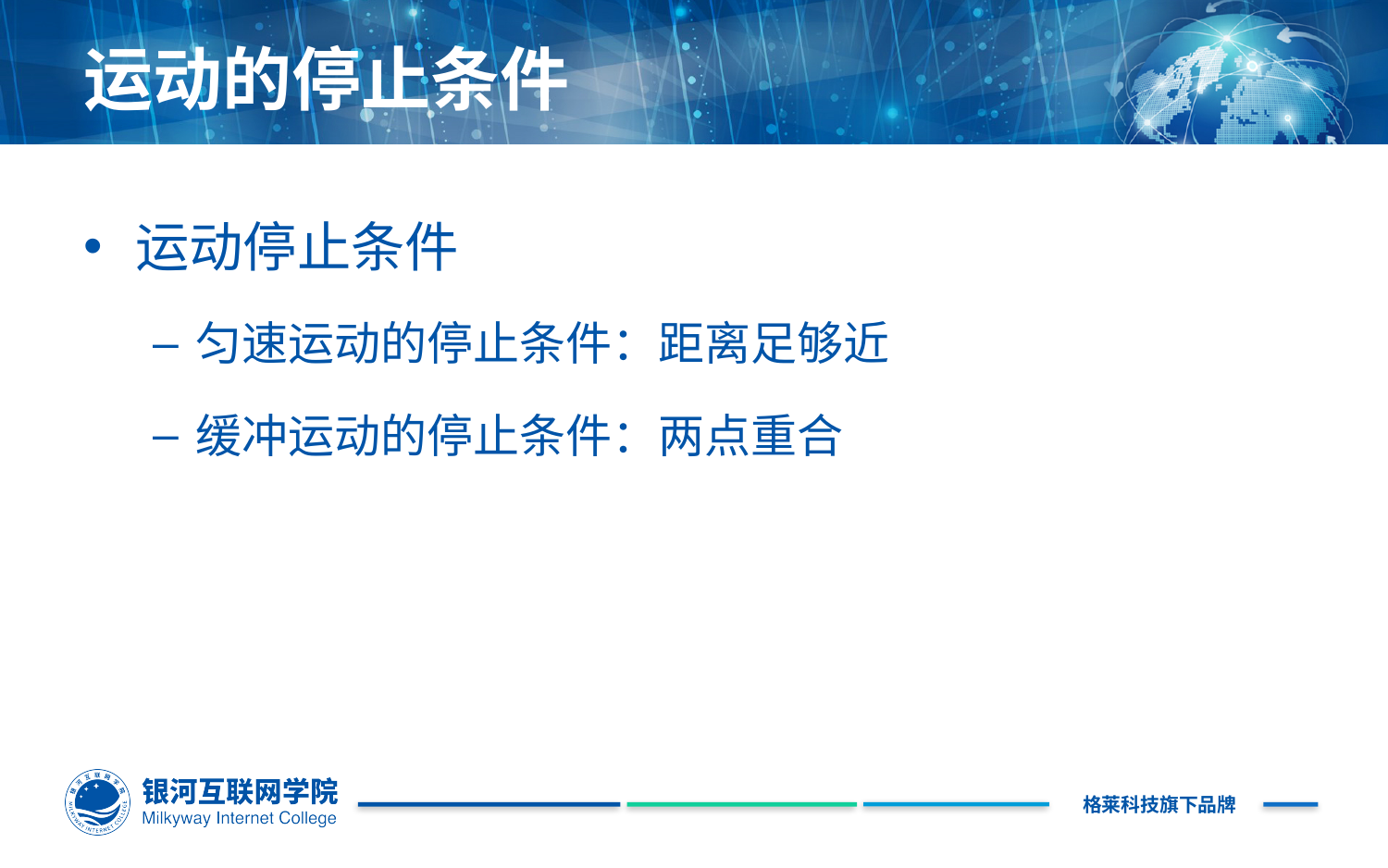

# 运动的停止条件
运动停止条件
匀速运动的停止条件：距离足够近
缓冲运动的停止条件：两点重合